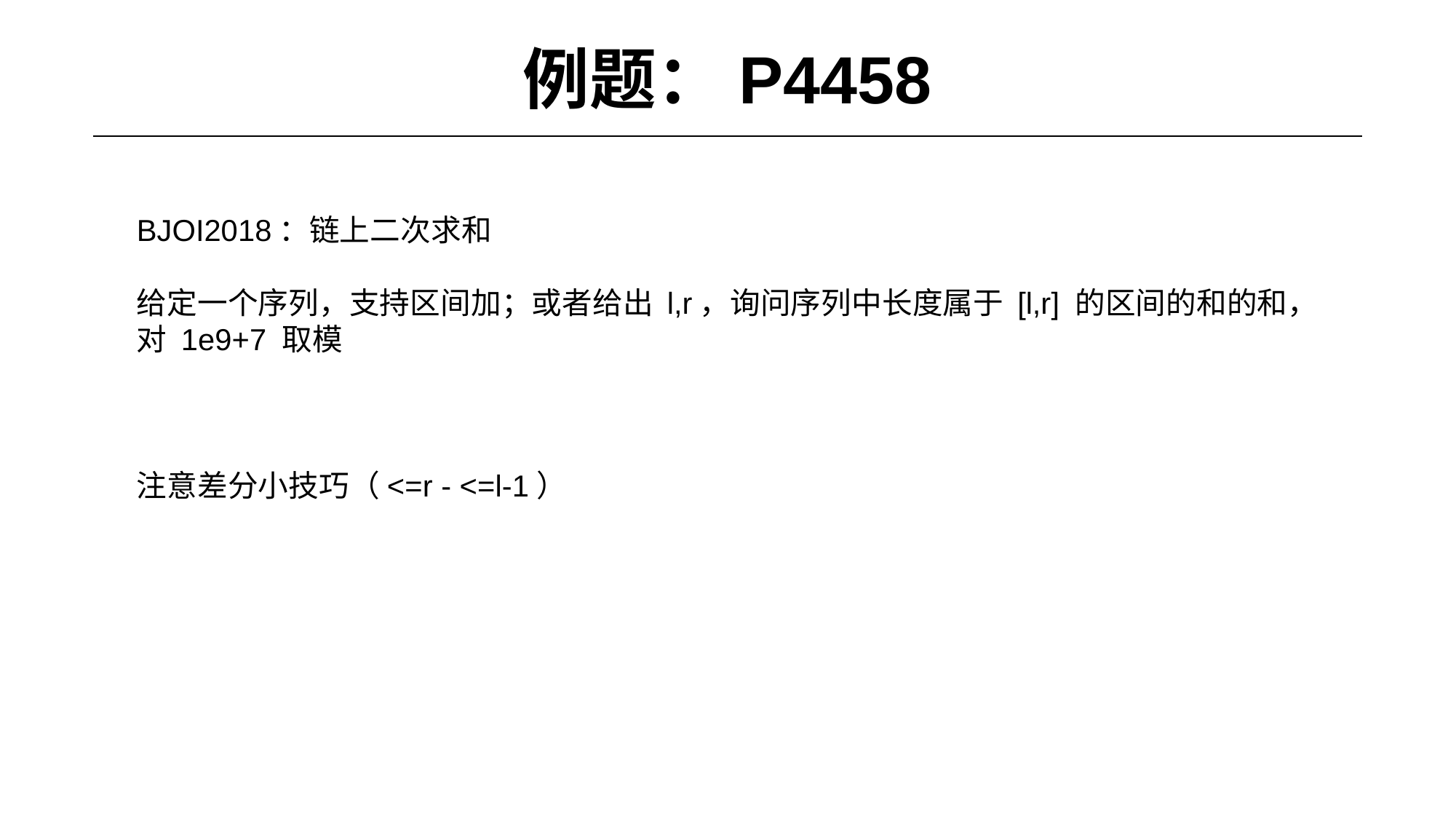

# 例题：P4458
BJOI2018：链上二次求和

给定一个序列，支持区间加；或者给出 l,r，询问序列中长度属于 [l,r] 的区间的和的和，对 1e9+7 取模

注意差分小技巧（<=r - <=l-1）